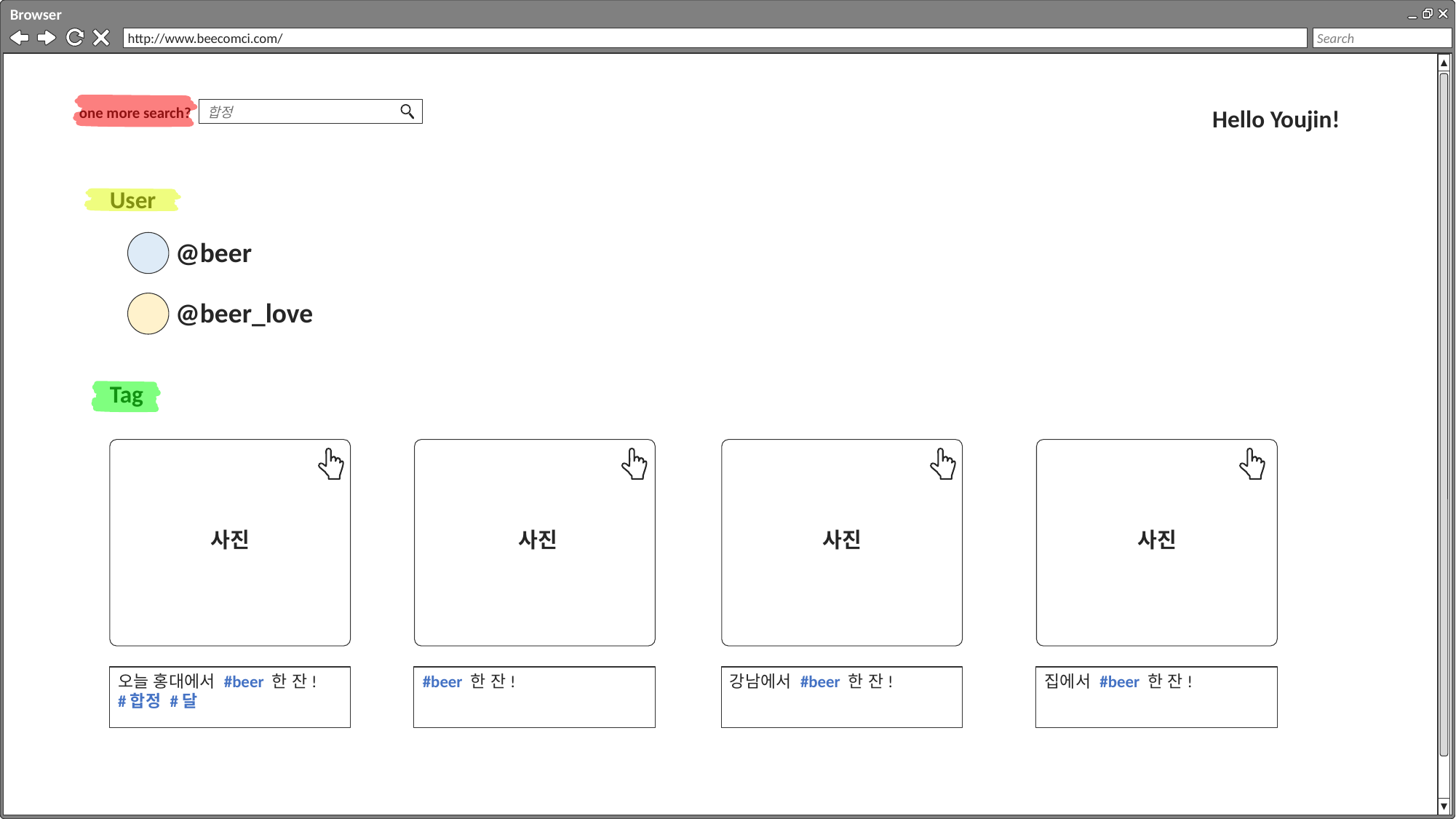

Browser

http://www.beecomci.com/
Search

합정

Hello Youjin!
one more search?
User

@beer

@beer_love

Tag

사진
사진
사진
사진
오늘 홍대에서 #beer 한 잔!
#합정 #달
#beer 한 잔!
강남에서 #beer 한 잔!
집에서 #beer 한 잔!